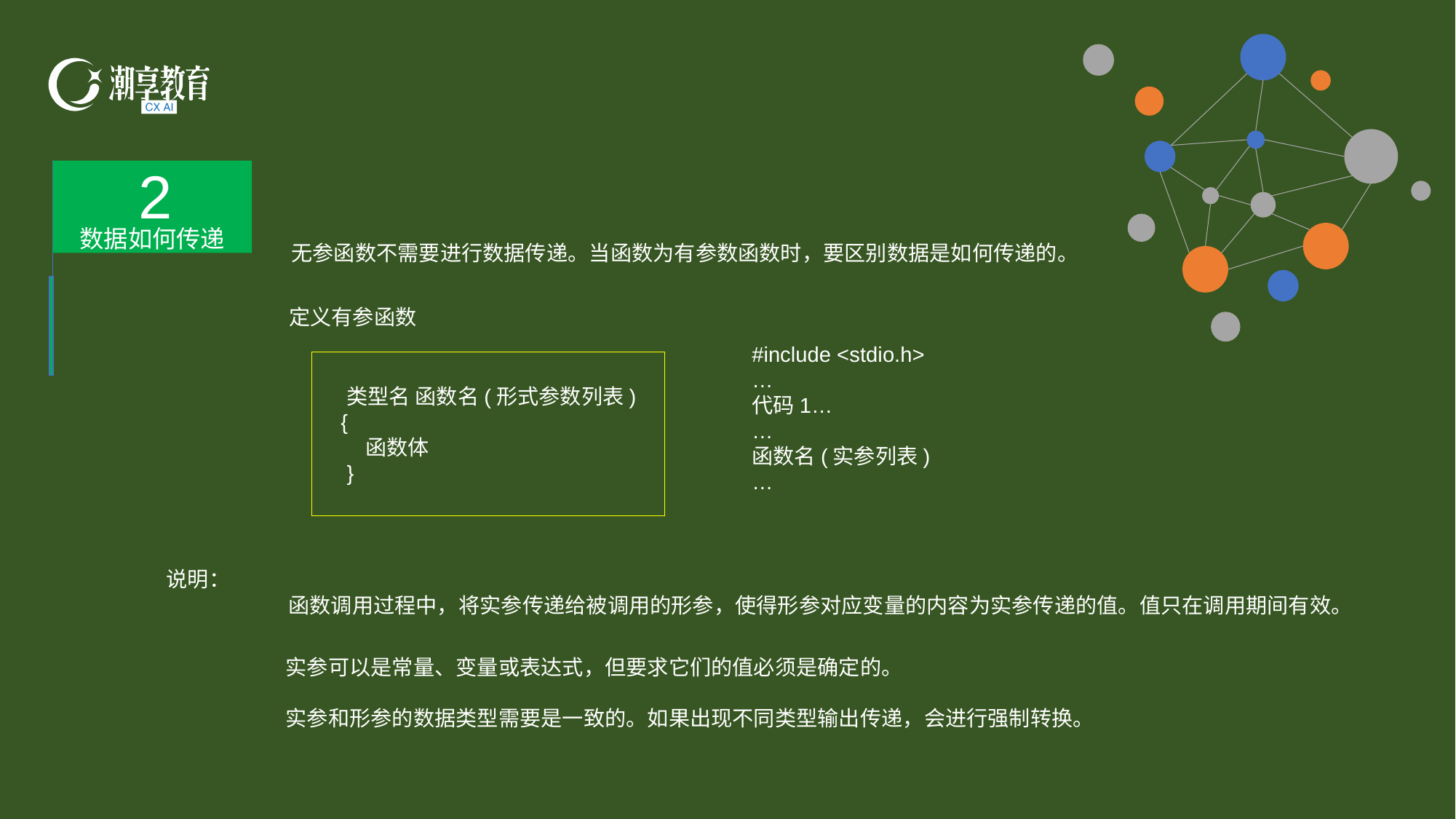

2

数据如何传递

无参函数不需要进行数据传递。当函数为有参数函数时，要区别数据是如何传递的。
定义有参函数
#include <stdio.h>
…
代码1…
…
函数名(实参列表)
…

    类型名 函数名(形式参数列表)
   {
        函数体
    }

说明：
函数调用过程中，将实参传递给被调用的形参，使得形参对应变量的内容为实参传递的值。值只在调用期间有效。
实参可以是常量、变量或表达式，但要求它们的值必须是确定的。

实参和形参的数据类型需要是一致的。如果出现不同类型输出传递，会进行强制转换。